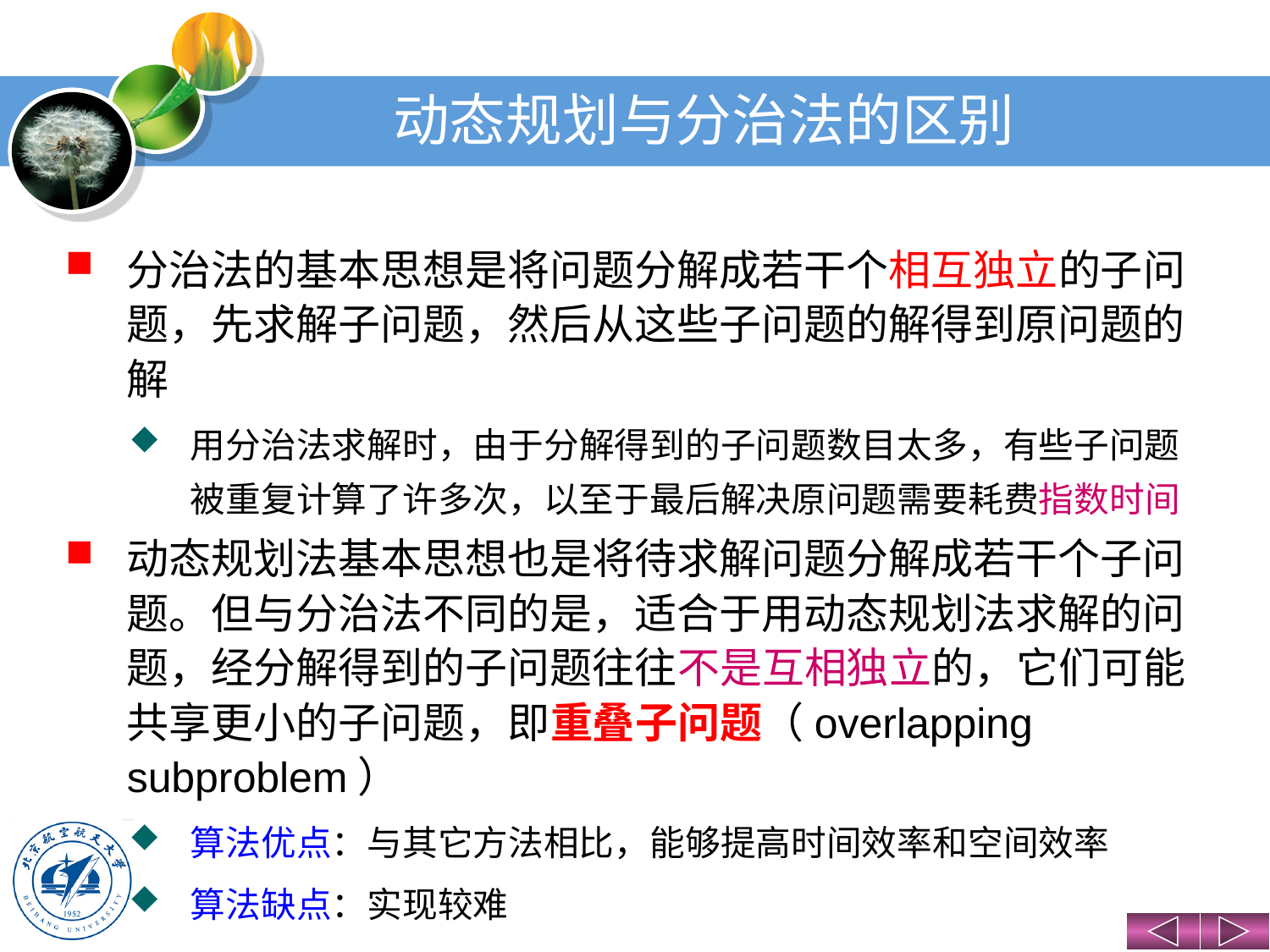

# 动态规划与分治法的区别
分治法的基本思想是将问题分解成若干个相互独立的子问题，先求解子问题，然后从这些子问题的解得到原问题的解
用分治法求解时，由于分解得到的子问题数目太多，有些子问题被重复计算了许多次，以至于最后解决原问题需要耗费指数时间
动态规划法基本思想也是将待求解问题分解成若干个子问题。但与分治法不同的是，适合于用动态规划法求解的问题，经分解得到的子问题往往不是互相独立的，它们可能共享更小的子问题，即重叠子问题（overlapping subproblem）
算法优点：与其它方法相比，能够提高时间效率和空间效率
算法缺点：实现较难

100